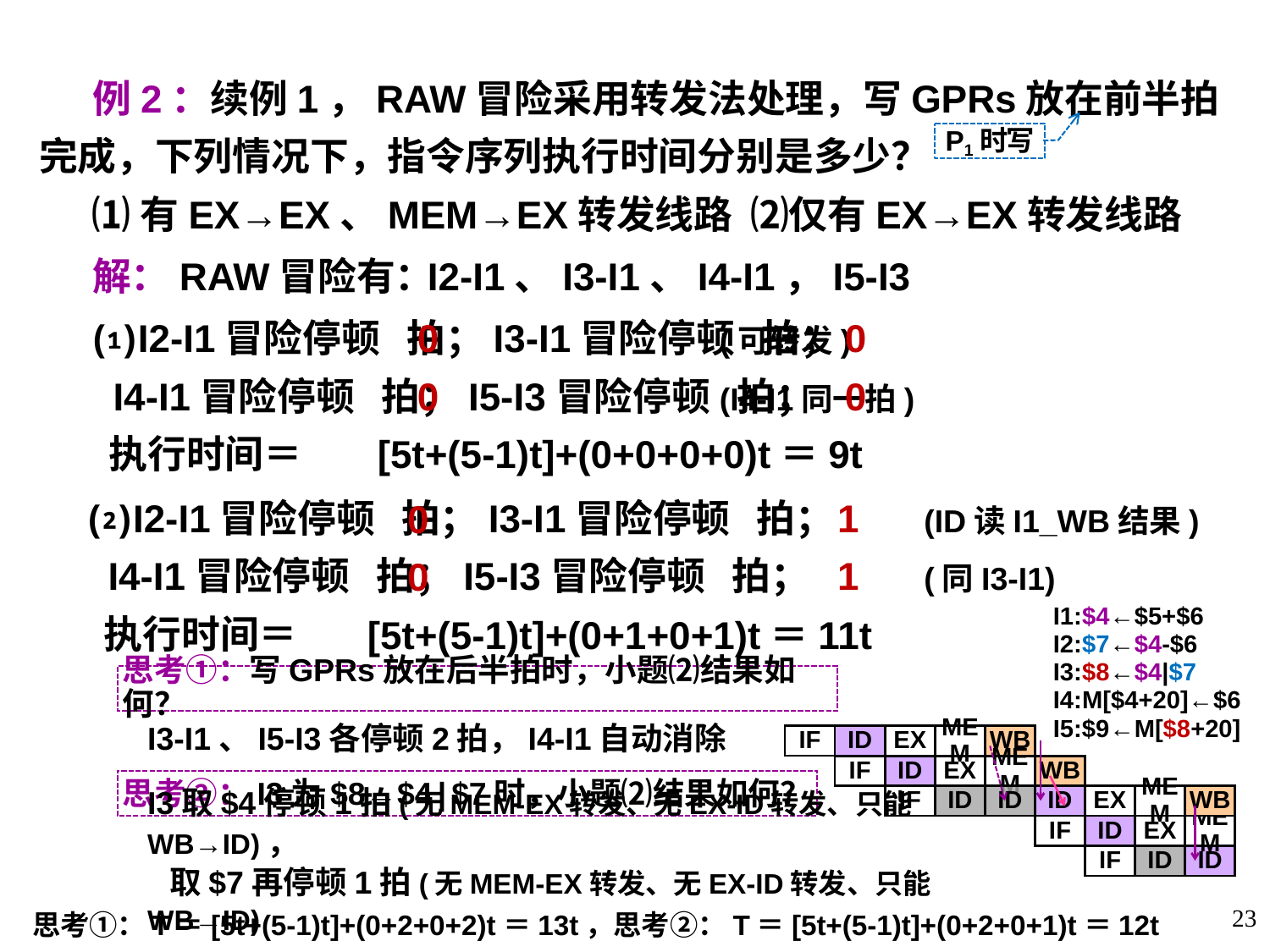

例2：续例1，RAW冒险采用转发法处理，写GPRs放在前半拍完成，下列情况下，指令序列执行时间分别是多少？
      ⑴有EX→EX、MEM→EX转发线路  ⑵仅有EX→EX转发线路
     解：RAW冒险有：
P1时写
I2-I1、I3-I1、I4-I1，I5-I3
     ⑴I2-I1冒险停顿   拍；I3-I1冒险停顿   拍；
       I4-I1冒险停顿   拍；I5-I3冒险停顿   拍；
       执行时间＝
    0                          (可转发)
    0                          (I4-I1同一拍)
[5t+(5-1)t]+(0+0+0+0)t＝9t
0
0
     ⑵I2-I1冒险停顿   拍；I3-I1冒险停顿   拍；
       I4-I1冒险停顿   拍；I5-I3冒险停顿   拍；
       执行时间＝
1      (ID读I1_WB结果)
1      (同I3-I1)
    0
    0
[5t+(5-1)t]+(0+1+0+1)t＝11t
I1:$4←$5+$6
I2:$7←$4-$6
I3:$8←$4|$7
I4:M[$4+20]←$6
I5:$9←M[$8+20]

IF
ID
EX
MEM
WB
IF
ID
EX
MEM
WB
IF
思考①：写GPRs放在后半拍时，小题⑵结果如何？
I3-I1、I5-I3各停顿2拍，I4-I1自动消除
ID
ID
ID
EX
思考②：I3为$8←$4 | $7时，小题⑵结果如何？
MEM
WB
IF
ID
EX
MEM
IF
ID
ID
I3取$4停顿1拍(无MEM-EX转发、无EX-ID转发、只能WB→ID)，
  取$7再停顿1拍(无MEM-EX转发、无EX-ID转发、只能WB→ID)
·
23
思考①：T＝[5t+(5-1)t]+(0+2+0+2)t＝13t，思考②：T＝[5t+(5-1)t]+(0+2+0+1)t＝12t